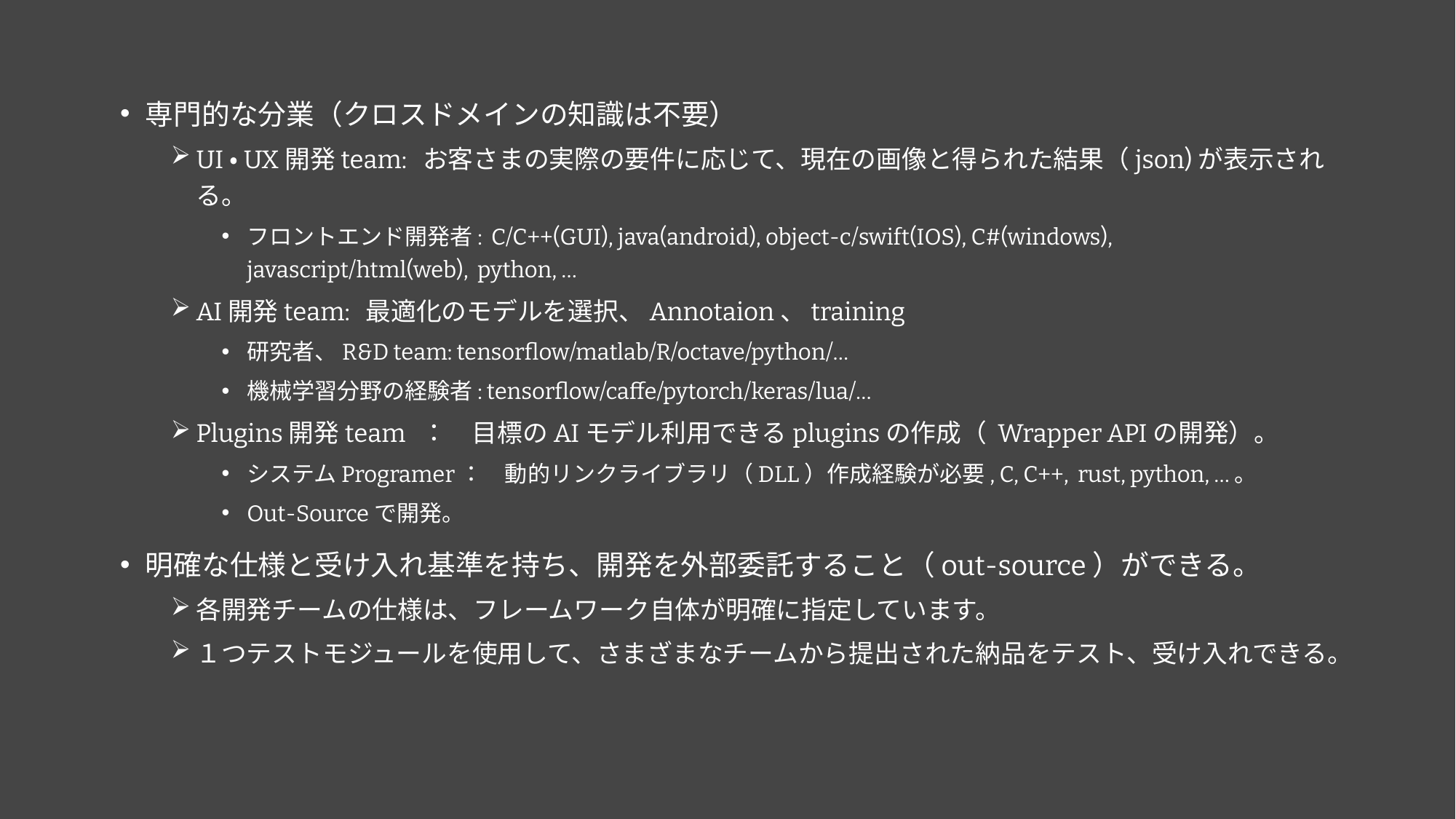

専門的な分業（クロスドメインの知識は不要）
UI・UX開発team:  お客さまの実際の要件に応じて、現在の画像と得られた結果（json)が表示される。
フロントエンド開発者:  C/C++(GUI), java(android), object-c/swift(IOS), C#(windows), javascript/html(web),  python, …
AI開発team:  最適化のモデルを選択、Annotaion、training
研究者、R&D team: tensorflow/matlab/R/octave/python/…
機械学習分野の経験者: tensorflow/caffe/pytorch/keras/lua/…
Plugins開発team  ：　目標のAIモデル利用できるpluginsの作成（ Wrapper APIの開発）。
システムProgramer：　動的リンクライブラリ（DLL）作成経験が必要, C, C++,  rust, python, …。
Out-Sourceで開発。
明確な仕様と受け入れ基準を持ち、開発を外部委託すること（out-source）ができる。
各開発チームの仕様は、フレームワーク自体が明確に指定しています。
１つテストモジュールを使用して、さまざまなチームから提出された納品をテスト、受け入れできる。